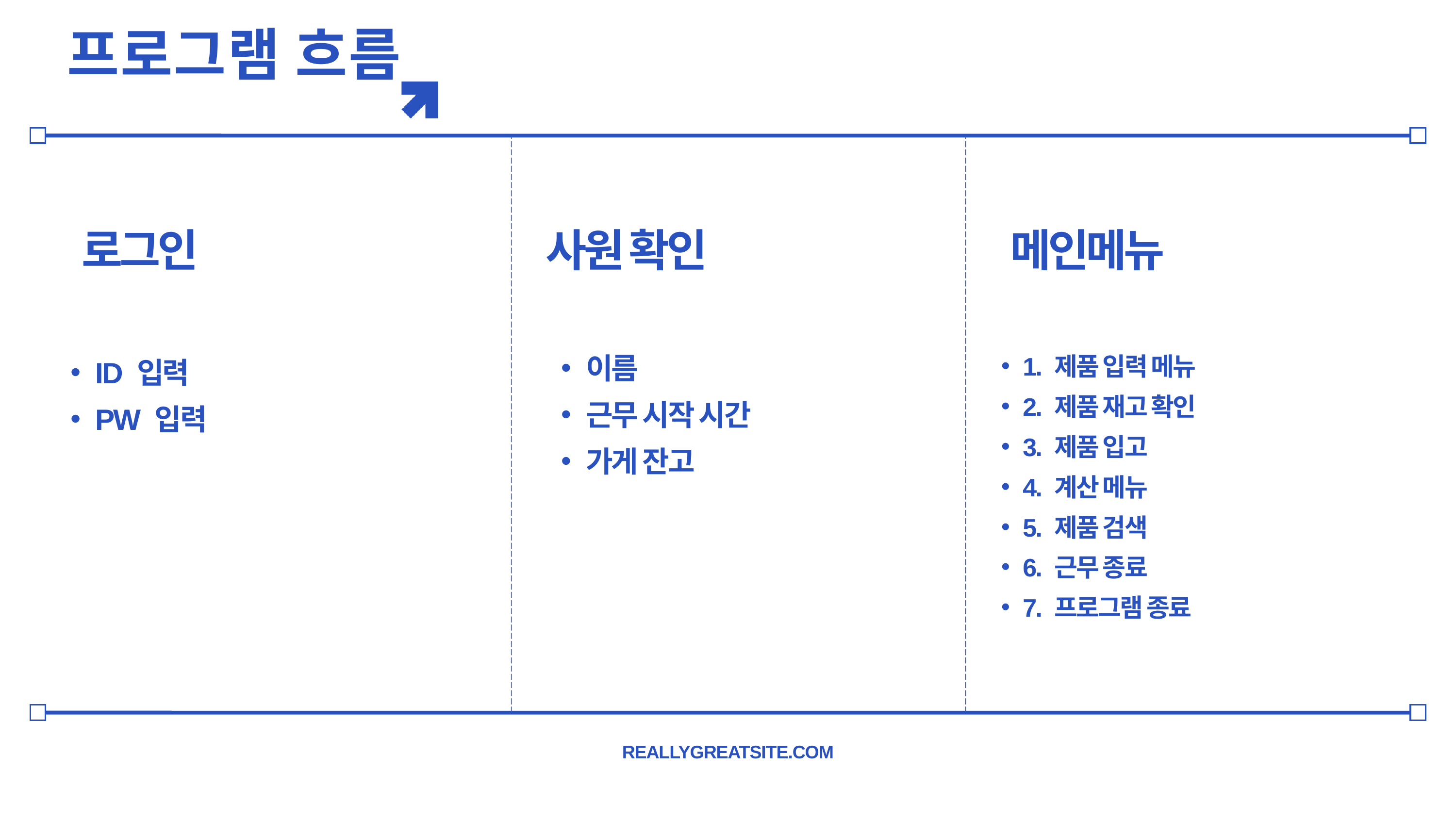

프로그램 흐름

로그인
메인메뉴
사원 확인
이름
근무 시작 시간
가게 잔고
1. 제품 입력 메뉴
2. 제품 재고 확인
3. 제품 입고
4. 계산 메뉴
5. 제품 검색
6. 근무 종료
7. 프로그램 종료
ID 입력
PW 입력

REALLYGREATSITE.COM